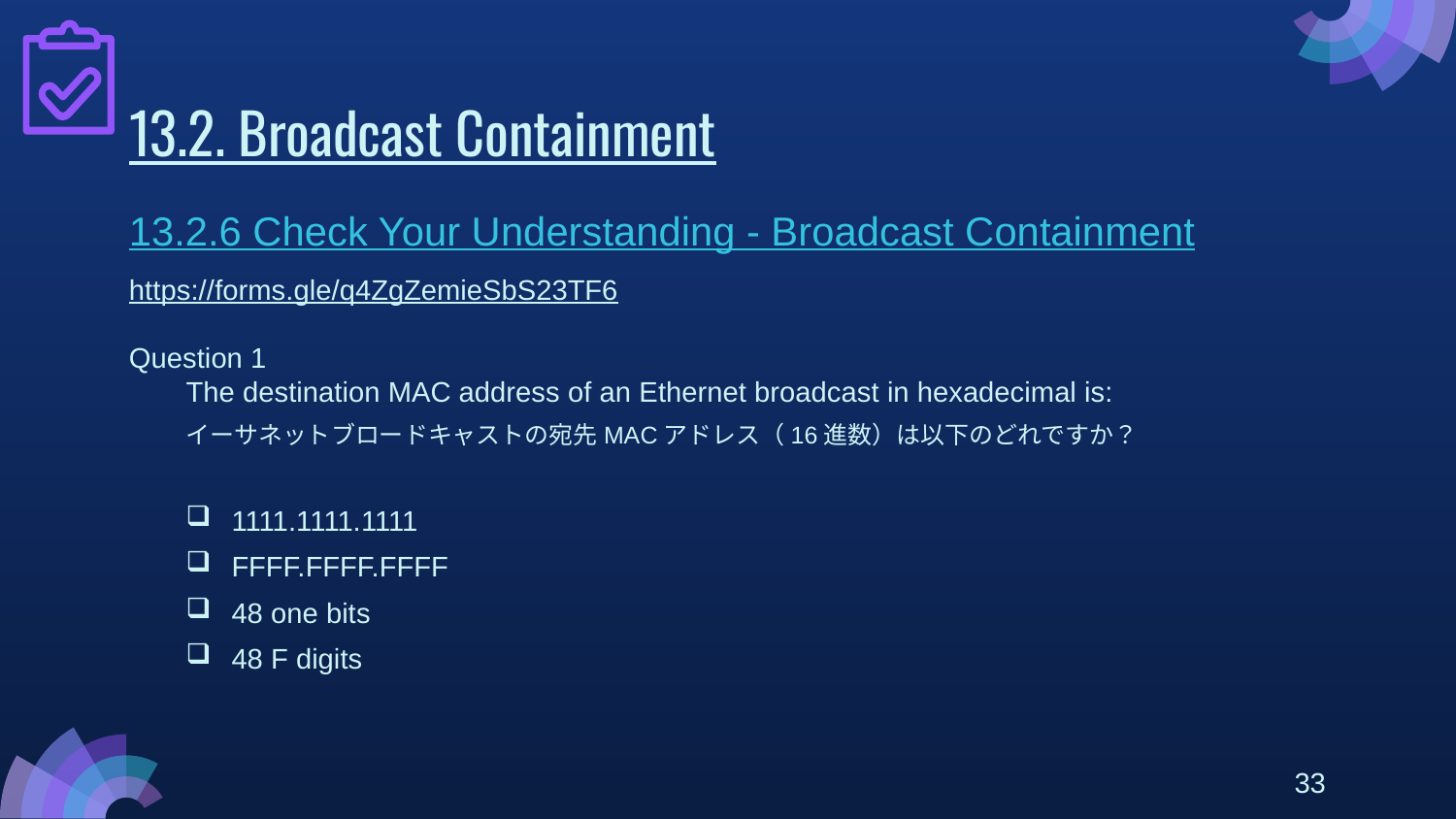

# 13.2. Broadcast Containment
13.2.6 Check Your Understanding - Broadcast Containment
https://forms.gle/q4ZgZemieSbS23TF6

Question 1
The destination MAC address of an Ethernet broadcast in hexadecimal is:
イーサネットブロードキャストの宛先MACアドレス（16進数）は以下のどれですか？

1111.1111.1111
FFFF.FFFF.FFFF
48 one bits
48 F digits
33